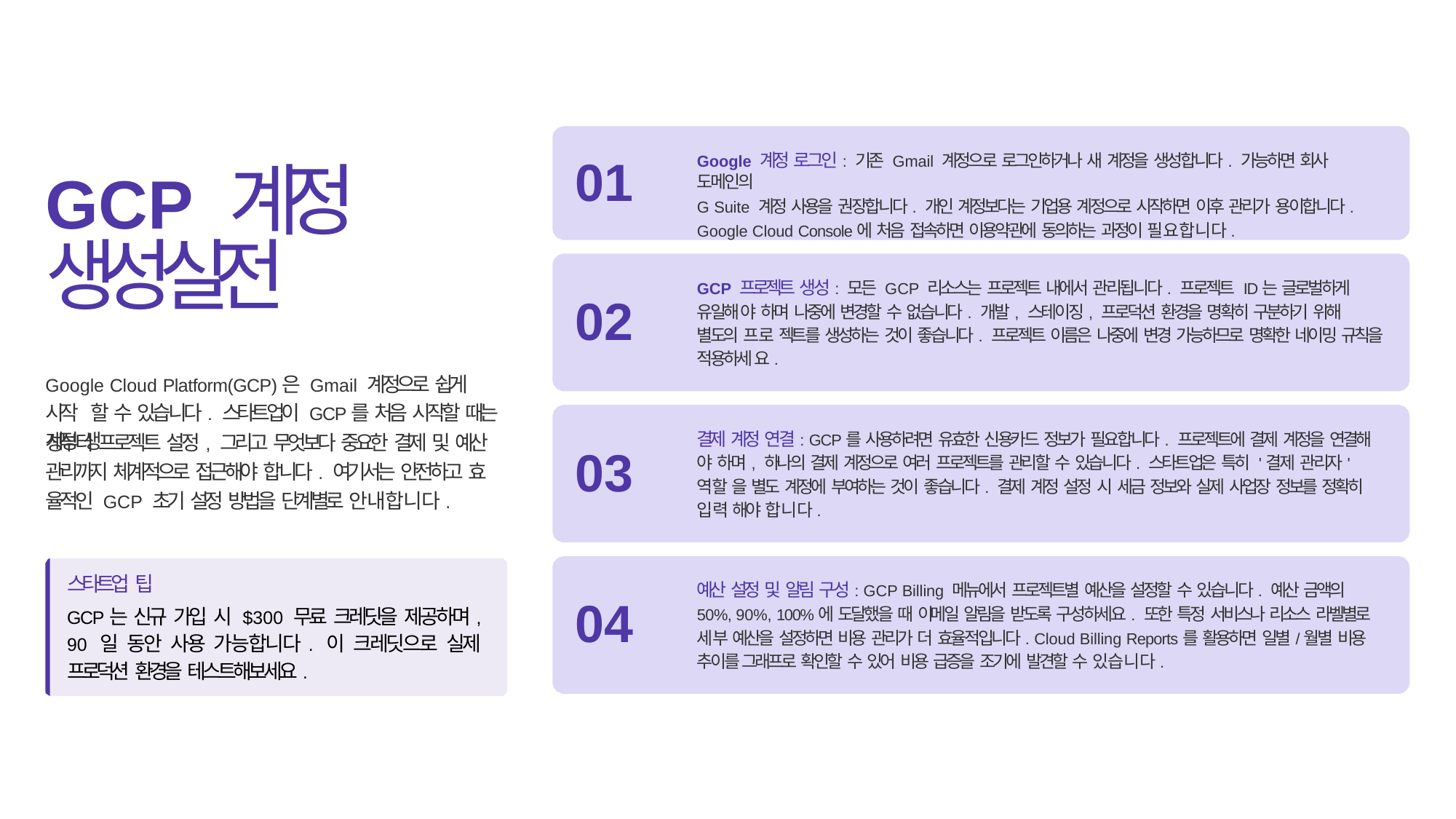

Google 계정 로그인: 기존 Gmail 계정으로 로그인하거나 새 계정을 생성합니다. 가능하면 회사 도메인의
G Suite 계정 사용을 권장합니다. 개인 계정보다는 기업용 계정으로 시작하면 이후 관리가 용이합니다. Google Cloud Console에 처음 접속하면 이용약관에 동의하는 과정이 필요합니다.
# 01
GCP 계정 생성 실전

GCP 프로젝트 생성: 모든 GCP 리소스는 프로젝트 내에서 관리됩니다. 프로젝트 ID는 글로벌하게 유일해 야 하며 나중에 변경할 수 없습니다. 개발, 스테이징, 프로덕션 환경을 명확히 구분하기 위해 별도의 프로 젝트를 생성하는 것이 좋습니다. 프로젝트 이름은 나중에 변경 가능하므로 명확한 네이밍 규칙을 적용하세 요.
02
Google Cloud Platform(GCP)은 Gmail 계정으로 쉽게 시작 할 수 있습니다. 스타트업이 GCP를 처음 시작할 때는 계정 생

결제 계정 연결: GCP를 사용하려면 유효한 신용카드 정보가 필요합니다. 프로젝트에 결제 계정을 연결해 야 하며, 하나의 결제 계정으로 여러 프로젝트를 관리할 수 있습니다. 스타트업은 특히 '결제 관리자' 역할 을 별도 계정에 부여하는 것이 좋습니다. 결제 계정 설정 시 세금 정보와 실제 사업장 정보를 정확히 입력 해야 합니다.
성부터 프로젝트 설정, 그리고 무엇보다 중요한 결제 및 예산 관리까지 체계적으로 접근해야 합니다. 여기서는 안전하고 효 율적인 GCP 초기 설정 방법을 단계별로 안내합니다.
03

스타트업 팁
GCP는 신규 가입 시 $300 무료 크레딧을 제공하며, 90 일 동안 사용 가능합니다. 이 크레딧으로 실제 프로덕션 환경을 테스트해보세요.
예산 설정 및 알림 구성: GCP Billing 메뉴에서 프로젝트별 예산을 설정할 수 있습니다. 예산 금액의 50%, 90%, 100%에 도달했을 때 이메일 알림을 받도록 구성하세요. 또한 특정 서비스나 리소스 라벨별로 세부 예산을 설정하면 비용 관리가 더 효율적입니다. Cloud Billing Reports를 활용하면 일별/월별 비용 추이를 그래프로 확인할 수 있어 비용 급증을 조기에 발견할 수 있습니다.
04